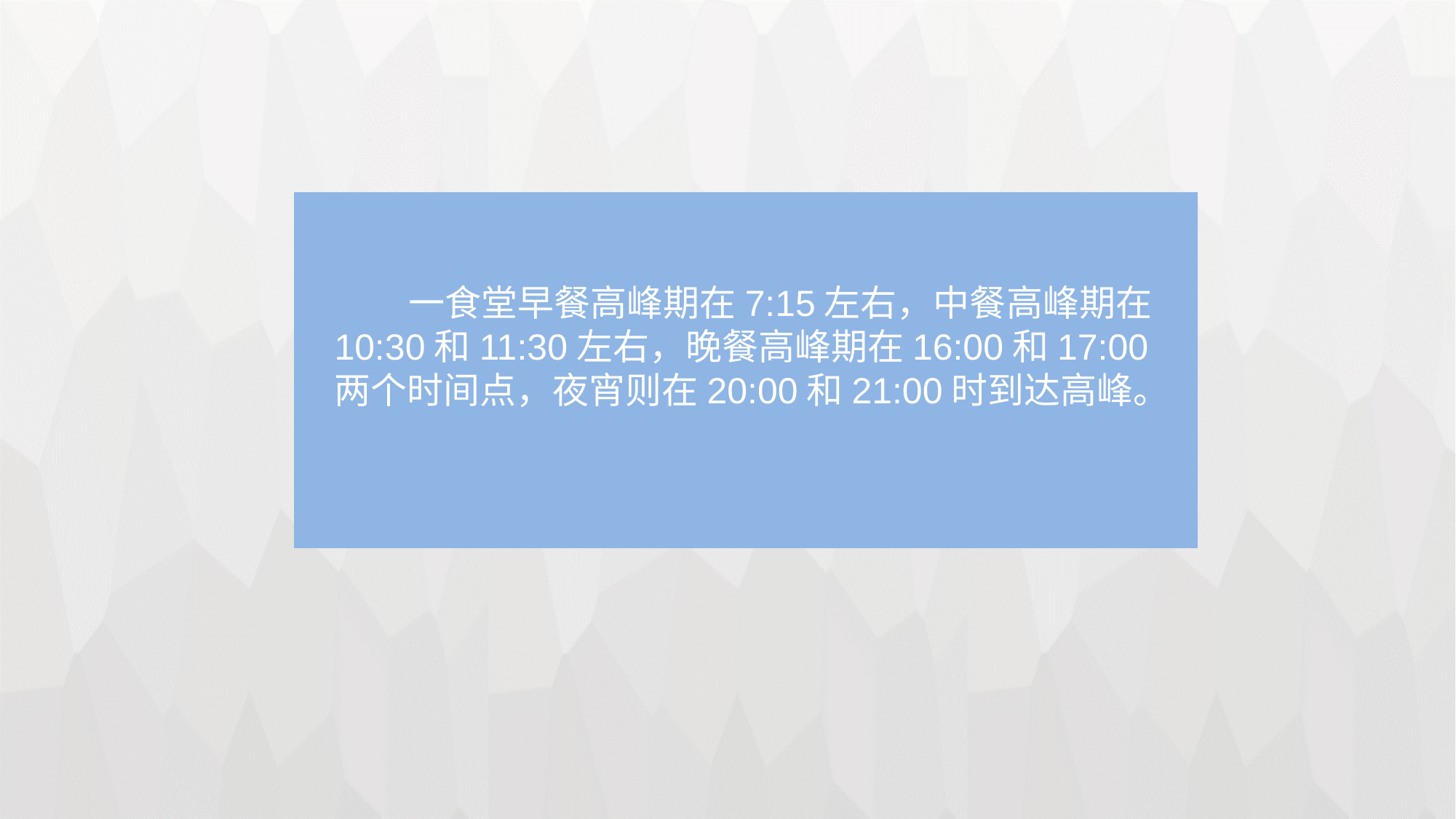

一食堂早餐高峰期在7:15左右，中餐高峰期在10:30和11:30左右，晚餐高峰期在16:00和17:00两个时间点，夜宵则在20:00和21:00时到达高峰。